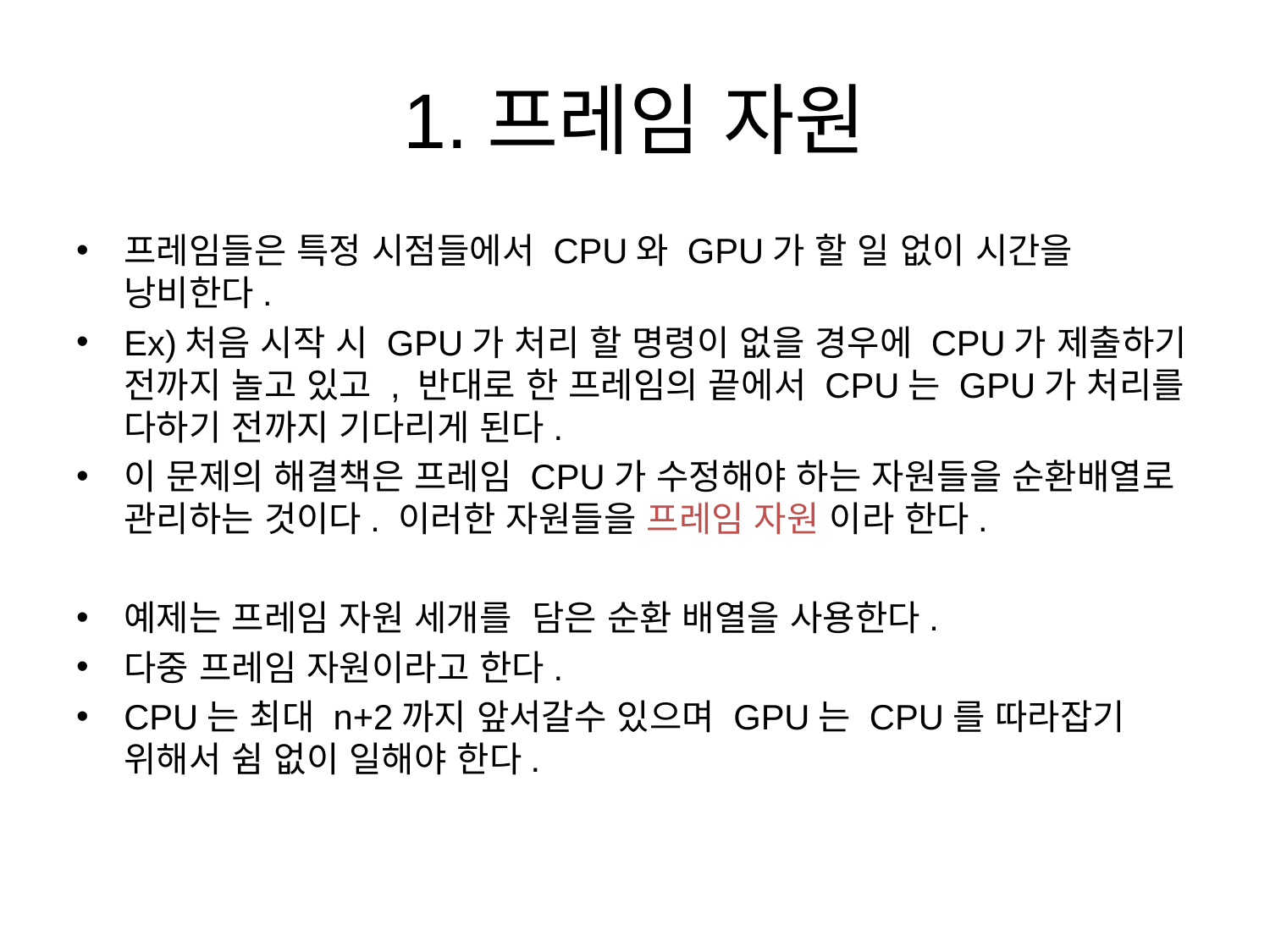

# 1.프레임 자원
프레임들은 특정 시점들에서 CPU와 GPU가 할 일 없이 시간을 낭비한다.
Ex)처음 시작 시 GPU가 처리 할 명령이 없을 경우에 CPU가 제출하기 전까지 놀고 있고 , 반대로 한 프레임의 끝에서 CPU는 GPU가 처리를 다하기 전까지 기다리게 된다.
이 문제의 해결책은 프레임 CPU가 수정해야 하는 자원들을 순환배열로 관리하는 것이다. 이러한 자원들을 프레임 자원 이라 한다.

예제는 프레임 자원 세개를  담은 순환 배열을 사용한다.
다중 프레임 자원이라고 한다.
CPU는 최대 n+2까지 앞서갈수 있으며 GPU는 CPU를 따라잡기 위해서 쉼 없이 일해야 한다.